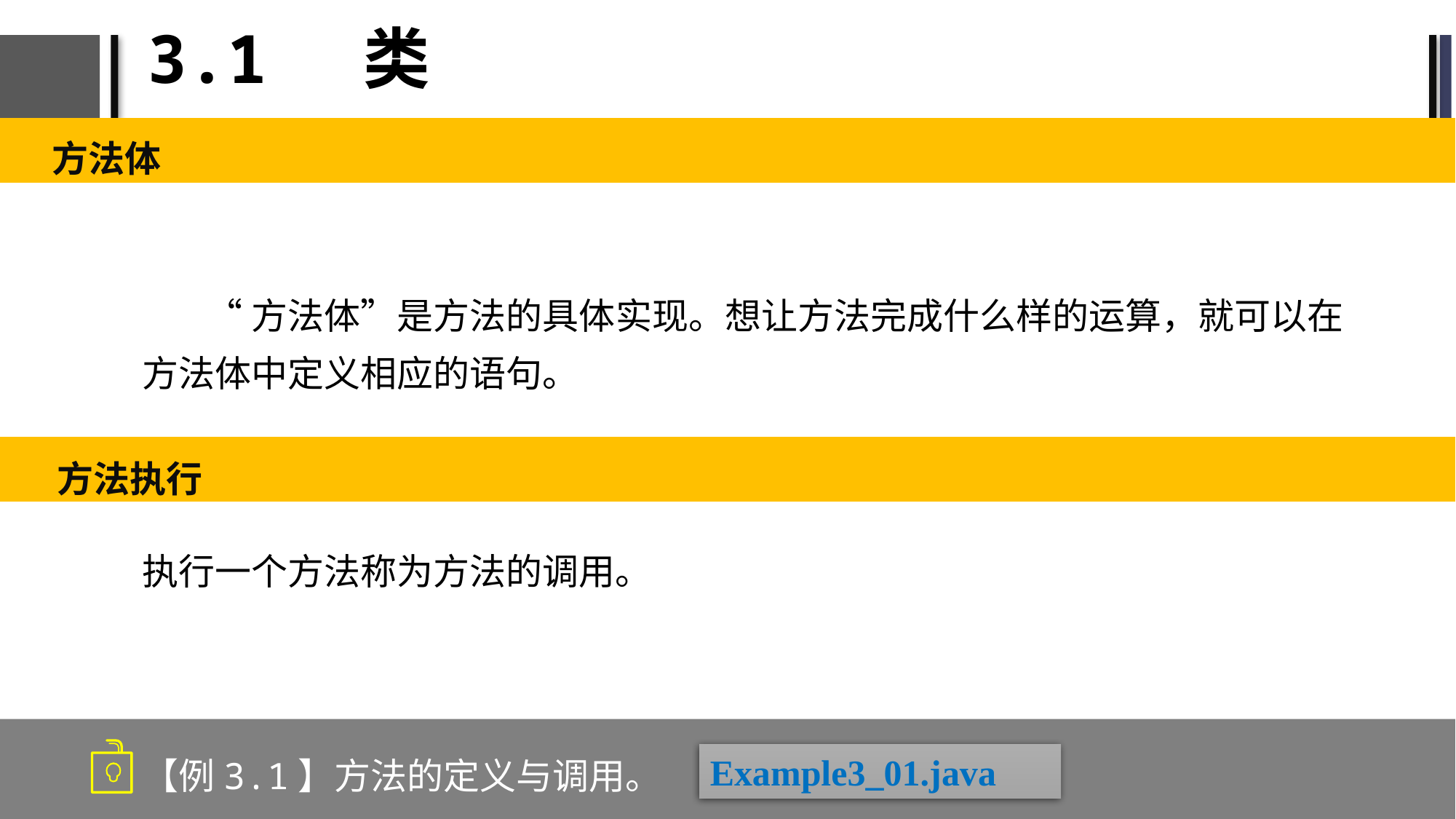

# 3.1  类

方法体

“方法体”是方法的具体实现。想让方法完成什么样的运算，就可以在方法体中定义相应的语句。

方法执行
执行一个方法称为方法的调用。

【例3.1】方法的定义与调用。

Example3_01.java